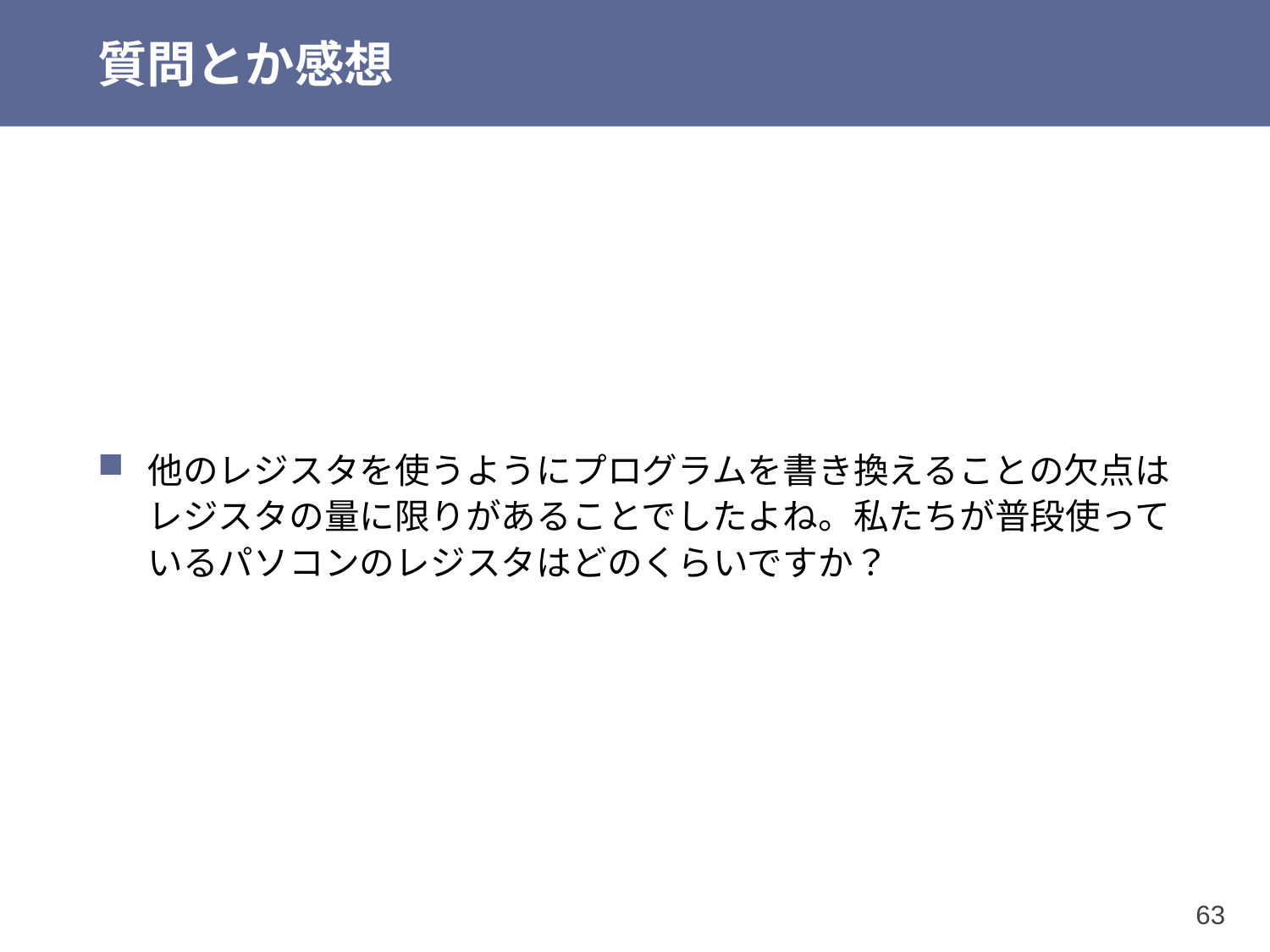

# 質問とか感想
他のレジスタを使うようにプログラムを書き換えることの欠点はレジスタの量に限りがあることでしたよね。私たちが普段使っているパソコンのレジスタはどのくらいですか？